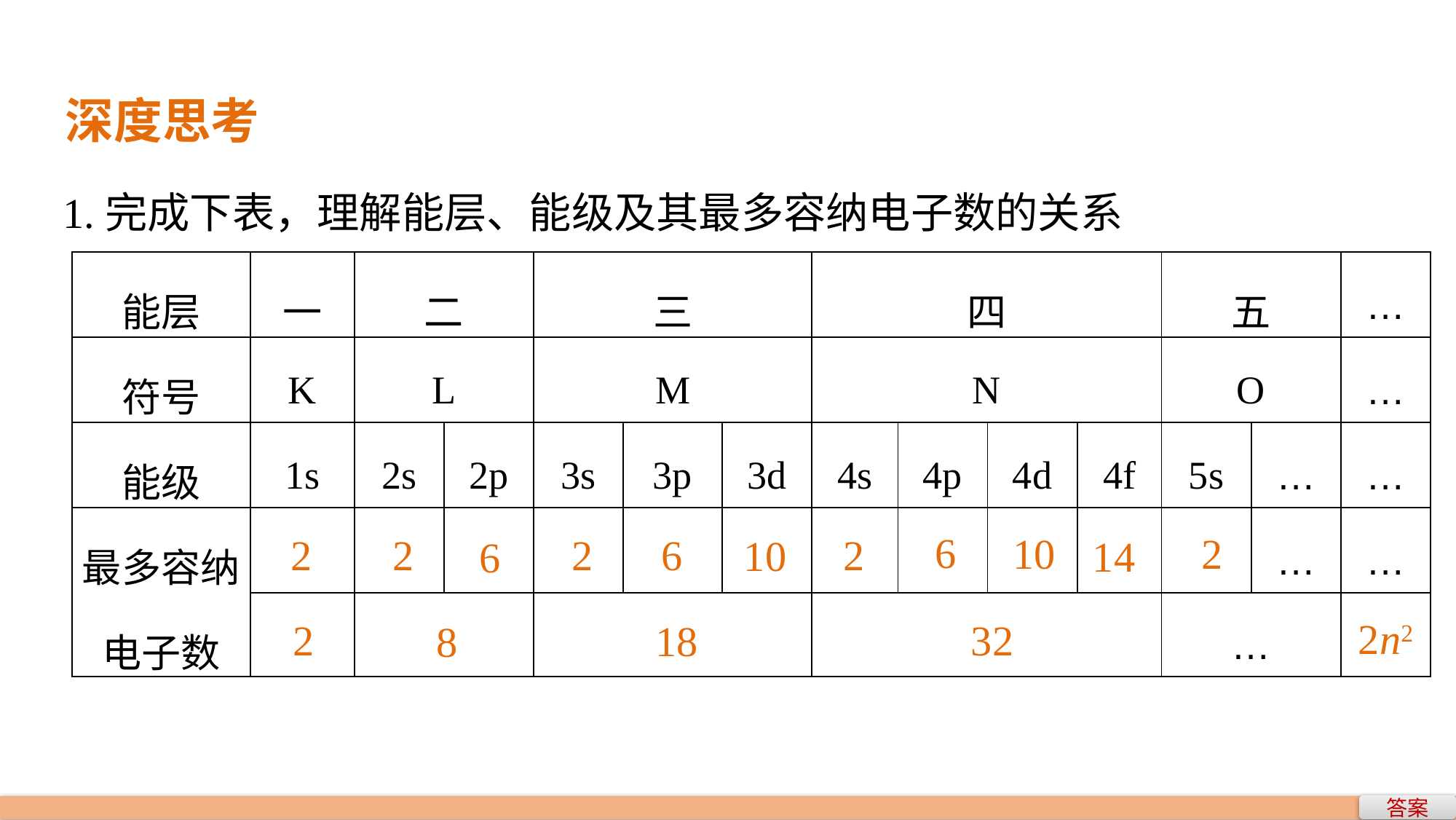

深度思考
1.完成下表，理解能层、能级及其最多容纳电子数的关系
| 能层 | 一 | 二 |  | 三 |  |  | 四 |  |  |  | 五 |  | … |
| --- | --- | --- | --- | --- | --- | --- | --- | --- | --- | --- | --- | --- | --- |
| 符号 | K | L |  | M |  |  | N |  |  |  | O |  | … |
| 能级 | 1s | 2s | 2p | 3s | 3p | 3d | 4s | 4p | 4d | 4f | 5s | … | … |
| 最多容纳电子数 |  |  |  |  |  |  |  |  |  |  |  | … | … |
|  |  |  |  |  |  |  |  |  |  |  | … |  |  |
6
10
2
2
2
2
6
2
10
14
6
2n2
2
32
18
8
答案